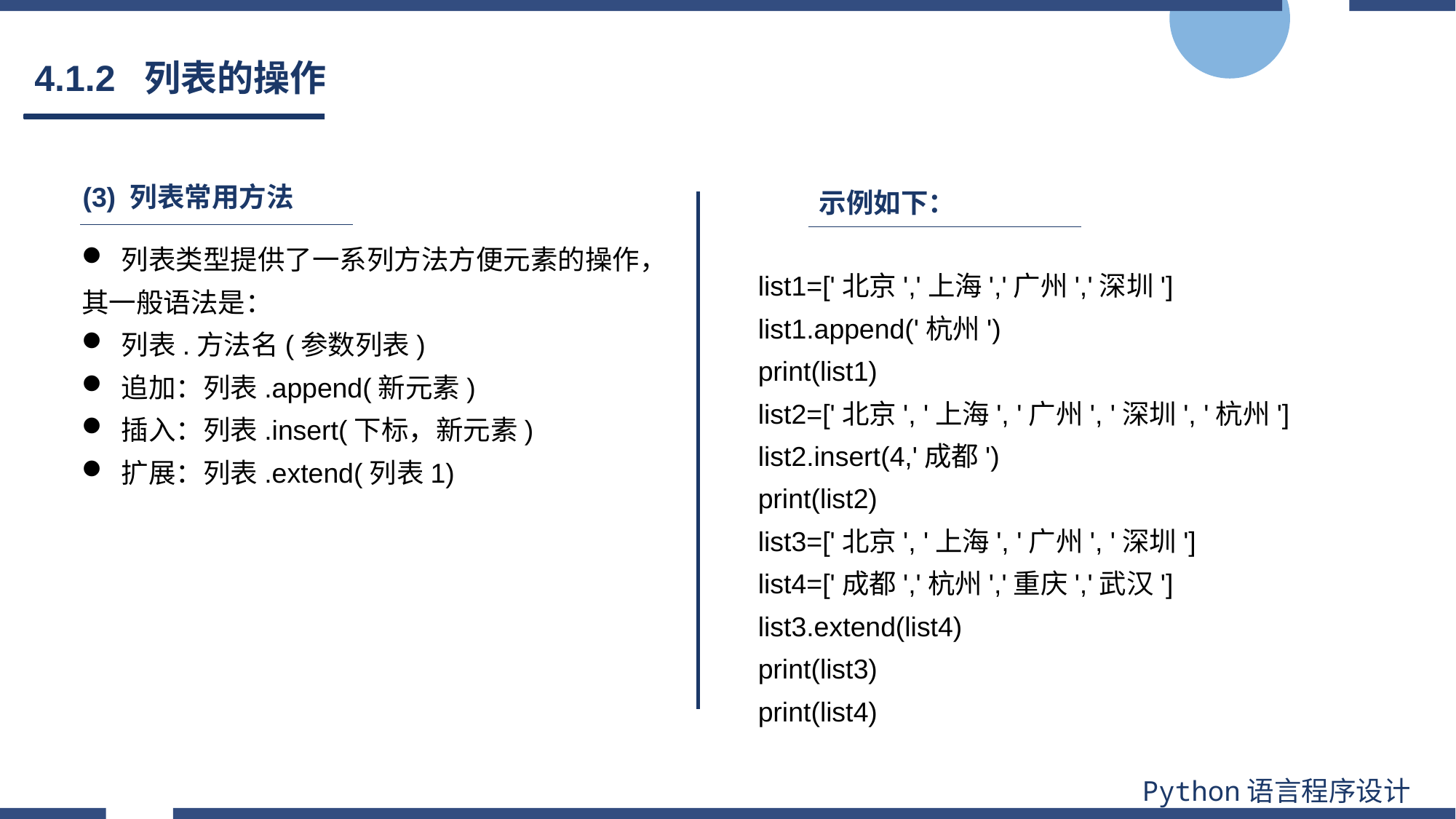

# 4.1.2  列表的操作
(3) 列表常用方法
示例如下：
 列表类型提供了一系列方法方便元素的操作，其一般语法是：
 列表.方法名(参数列表)
 追加：列表.append(新元素)
 插入：列表.insert(下标，新元素)
 扩展：列表.extend(列表1)
list1=['北京','上海','广州','深圳']
list1.append('杭州')
print(list1)
list2=['北京', '上海', '广州', '深圳', '杭州']
list2.insert(4,'成都')
print(list2)
list3=['北京', '上海', '广州', '深圳']
list4=['成都','杭州','重庆','武汉']
list3.extend(list4)
print(list3)
print(list4)